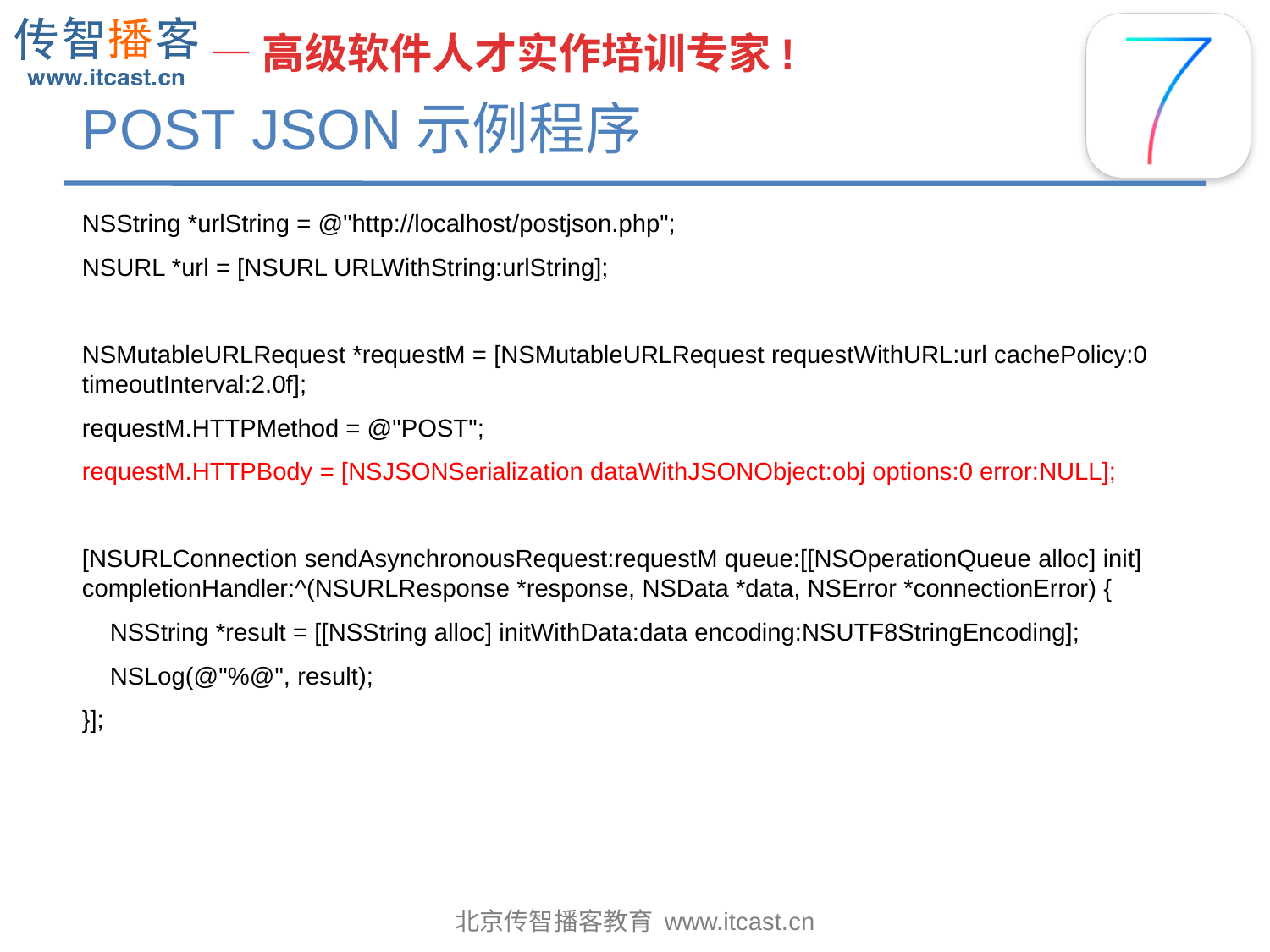

# POST JSON示例程序
NSString *urlString = @"http://localhost/postjson.php";
NSURL *url = [NSURL URLWithString:urlString];

NSMutableURLRequest *requestM = [NSMutableURLRequest requestWithURL:url cachePolicy:0 timeoutInterval:2.0f];
requestM.HTTPMethod = @"POST";
requestM.HTTPBody = [NSJSONSerialization dataWithJSONObject:obj options:0 error:NULL];

[NSURLConnection sendAsynchronousRequest:requestM queue:[[NSOperationQueue alloc] init] completionHandler:^(NSURLResponse *response, NSData *data, NSError *connectionError) {
    NSString *result = [[NSString alloc] initWithData:data encoding:NSUTF8StringEncoding];
    NSLog(@"%@", result);
}];